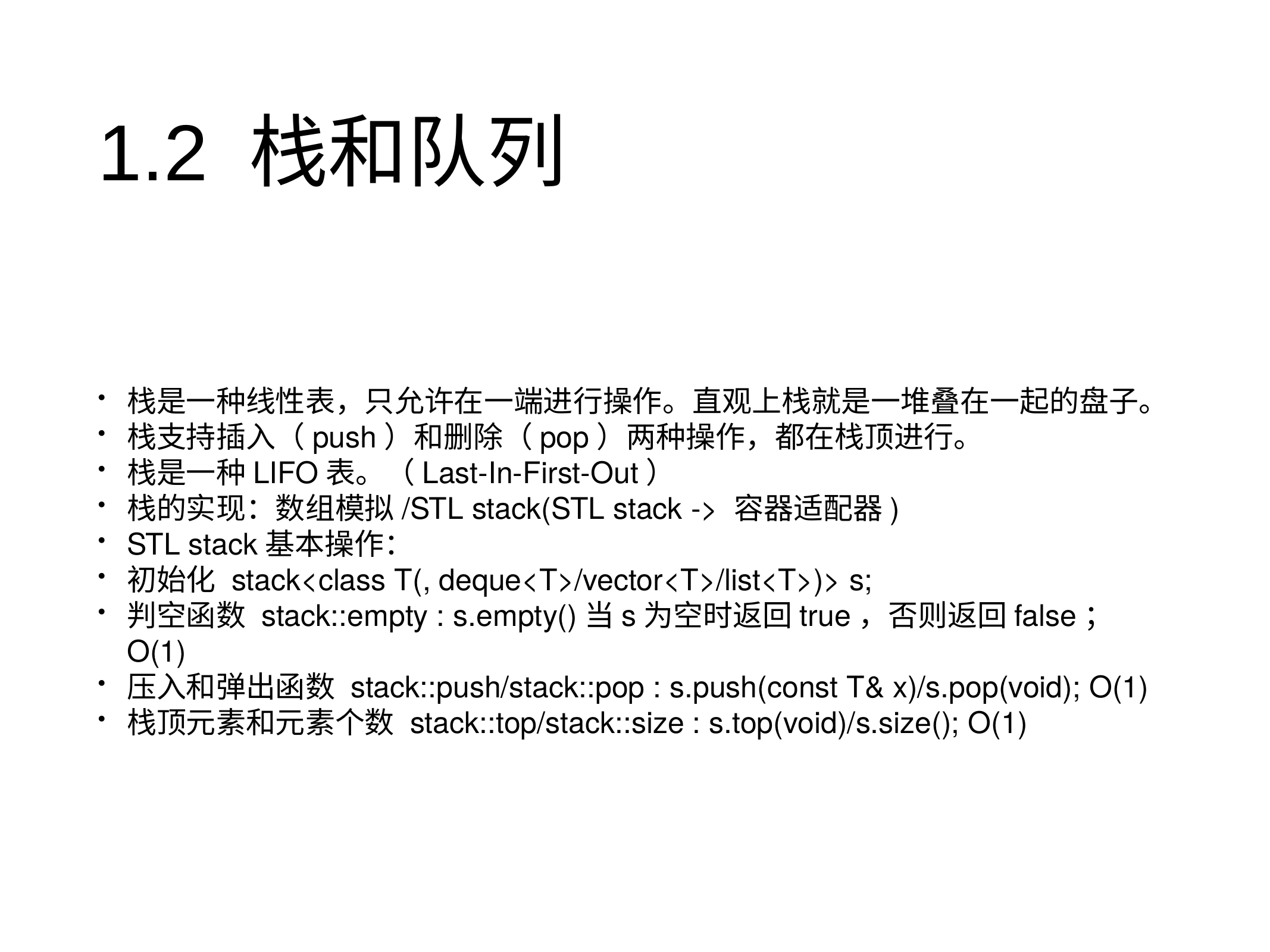

# 1.2 栈和队列
栈是一种线性表，只允许在一端进行操作。直观上栈就是一堆叠在一起的盘子。
栈支持插入（push）和删除（pop）两种操作，都在栈顶进行。
栈是一种LIFO表。（Last-In-First-Out）
栈的实现：数组模拟/STL stack(STL stack -> 容器适配器)
STL stack基本操作：
初始化 stack<class T(, deque<T>/vector<T>/list<T>)> s;
判空函数 stack::empty : s.empty()当s为空时返回true，否则返回false；O(1)
压入和弹出函数 stack::push/stack::pop : s.push(const T& x)/s.pop(void); O(1)
栈顶元素和元素个数 stack::top/stack::size : s.top(void)/s.size(); O(1)